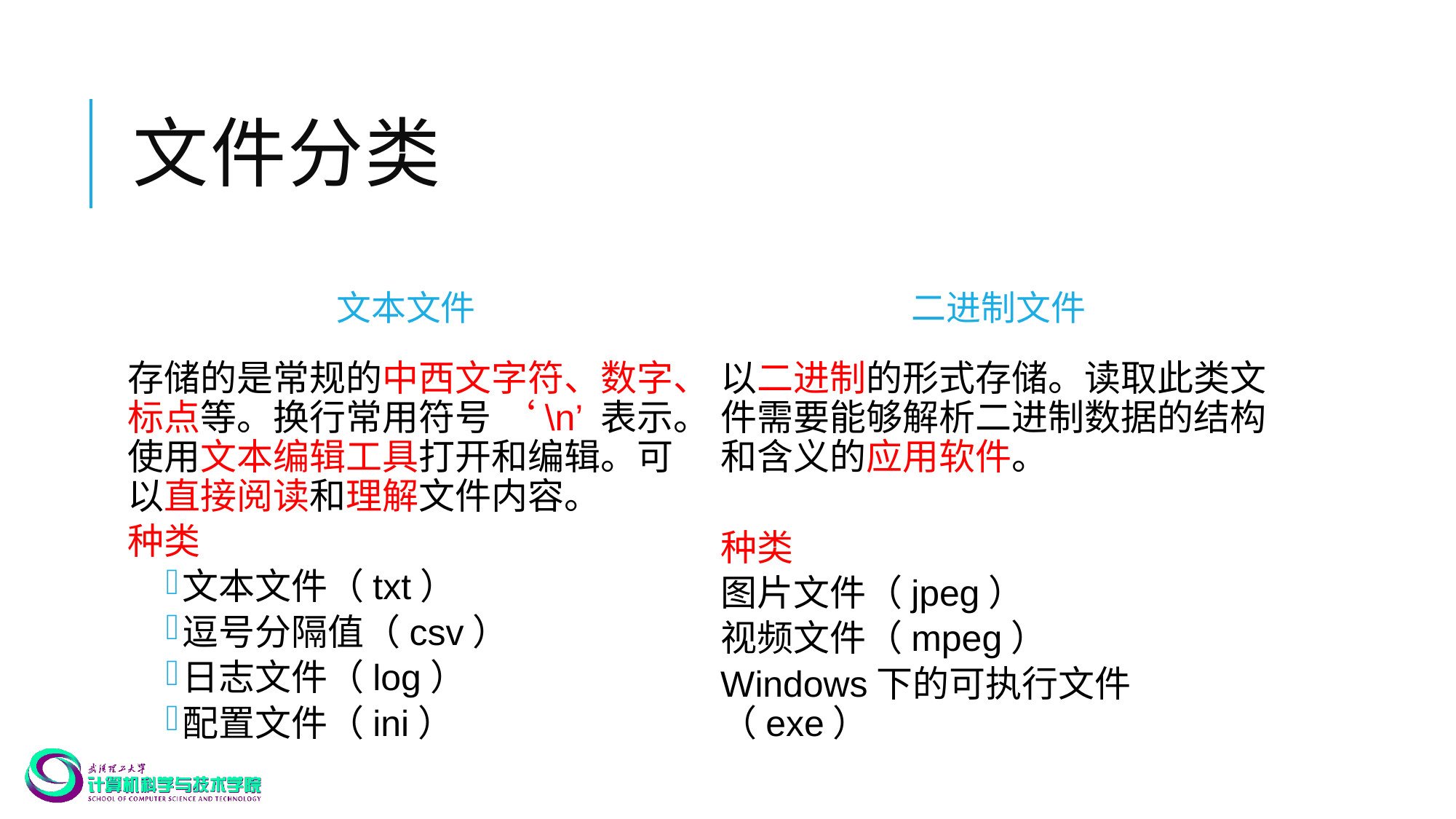

# 文件分类
文本文件
二进制文件
存储的是常规的中西文字符、数字、标点等。换行常用符号 ‘\n’ 表示。使用文本编辑工具打开和编辑。可以直接阅读和理解文件内容。
种类
文本文件（txt）
逗号分隔值（csv）
日志文件（log）
配置文件（ini）
以二进制的形式存储。读取此类文件需要能够解析二进制数据的结构和含义的应用软件。

种类
图片文件（jpeg）
视频文件（mpeg）
Windows下的可执行文件（exe）